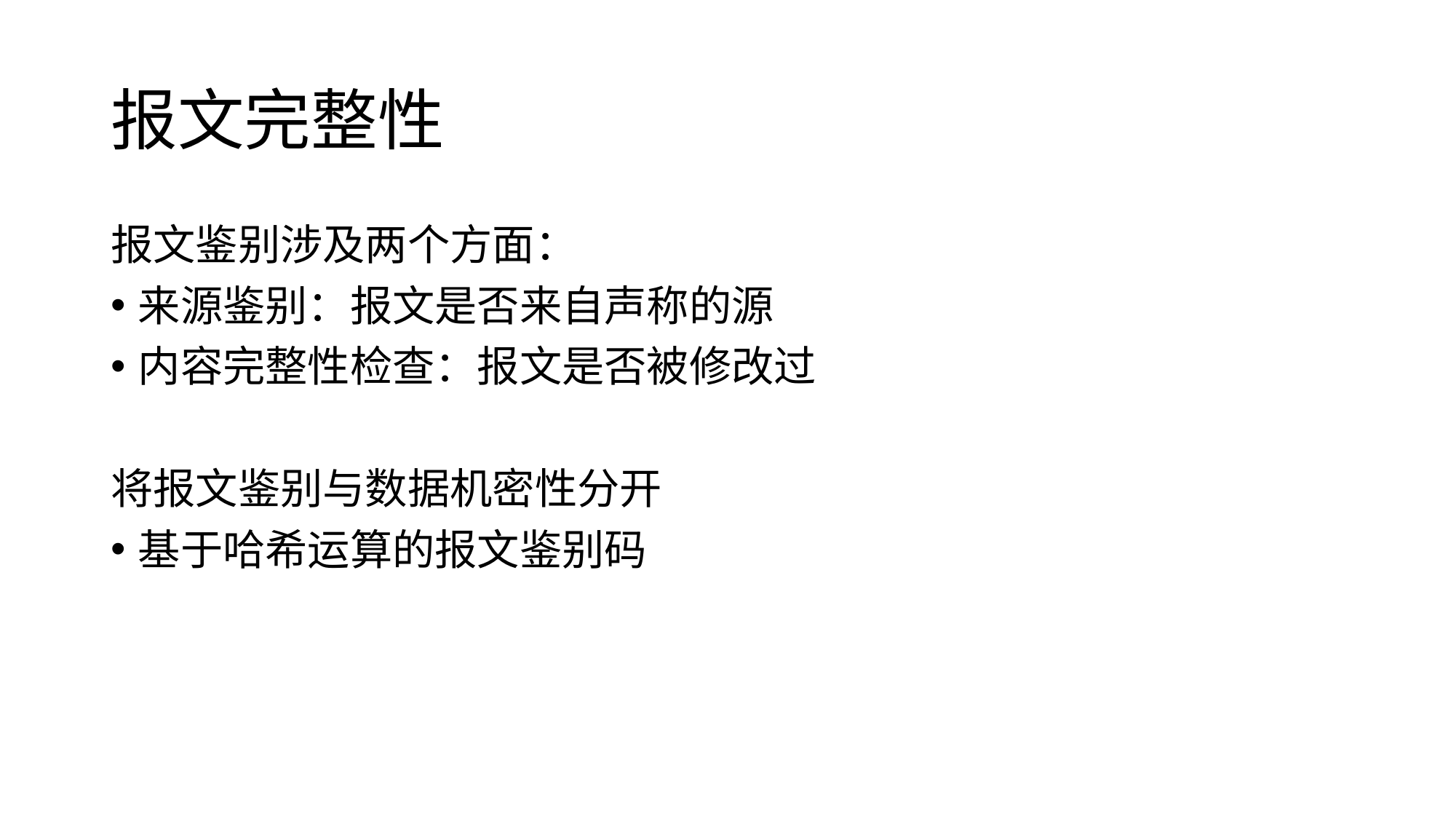

# 报文完整性
报文鉴别涉及两个方面：
来源鉴别：报文是否来自声称的源
内容完整性检查：报文是否被修改过

将报文鉴别与数据机密性分开
基于哈希运算的报文鉴别码